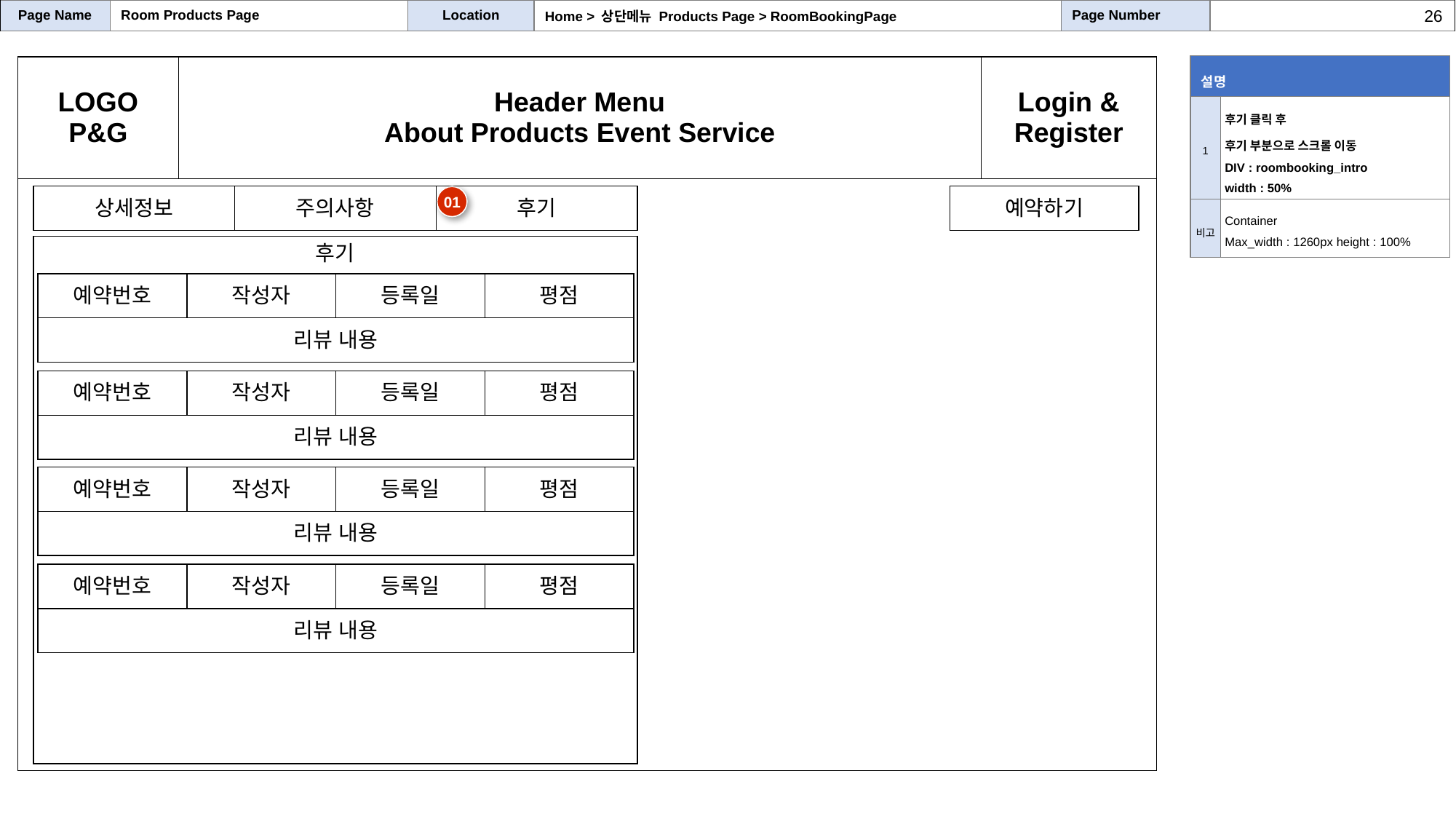

| Page Name | Room Products Page | Location | Home > 상단메뉴 Products Page > RoomBookingPage | Page Number |  |
| --- | --- | --- | --- | --- | --- |
26
| 설명 |  |
| --- | --- |
| 1 | 후기 클릭 후 후기 부분으로 스크롤 이동 DIV : roombooking\_intro width : 50% |
| 비고 | Container Max\_width : 1260px height : 100% |
| LOGO P&G | Header Menu About Products Event Service | Login & Register |
| --- | --- | --- |
|  |  |  |

| 예약하기 |
| --- |
| 상세정보 | 주의사항 | 후기 |
| --- | --- | --- |
01
| 후기 |
| --- |
| 예약번호 | 작성자 | 등록일 | 평점 |
| --- | --- | --- | --- |
| 리뷰 내용 |  |  |  |
| 예약번호 | 작성자 | 등록일 | 평점 |
| --- | --- | --- | --- |
| 리뷰 내용 |  |  |  |
| 예약번호 | 작성자 | 등록일 | 평점 |
| --- | --- | --- | --- |
| 리뷰 내용 |  |  |  |
| 예약번호 | 작성자 | 등록일 | 평점 |
| --- | --- | --- | --- |
| 리뷰 내용 |  |  |  |